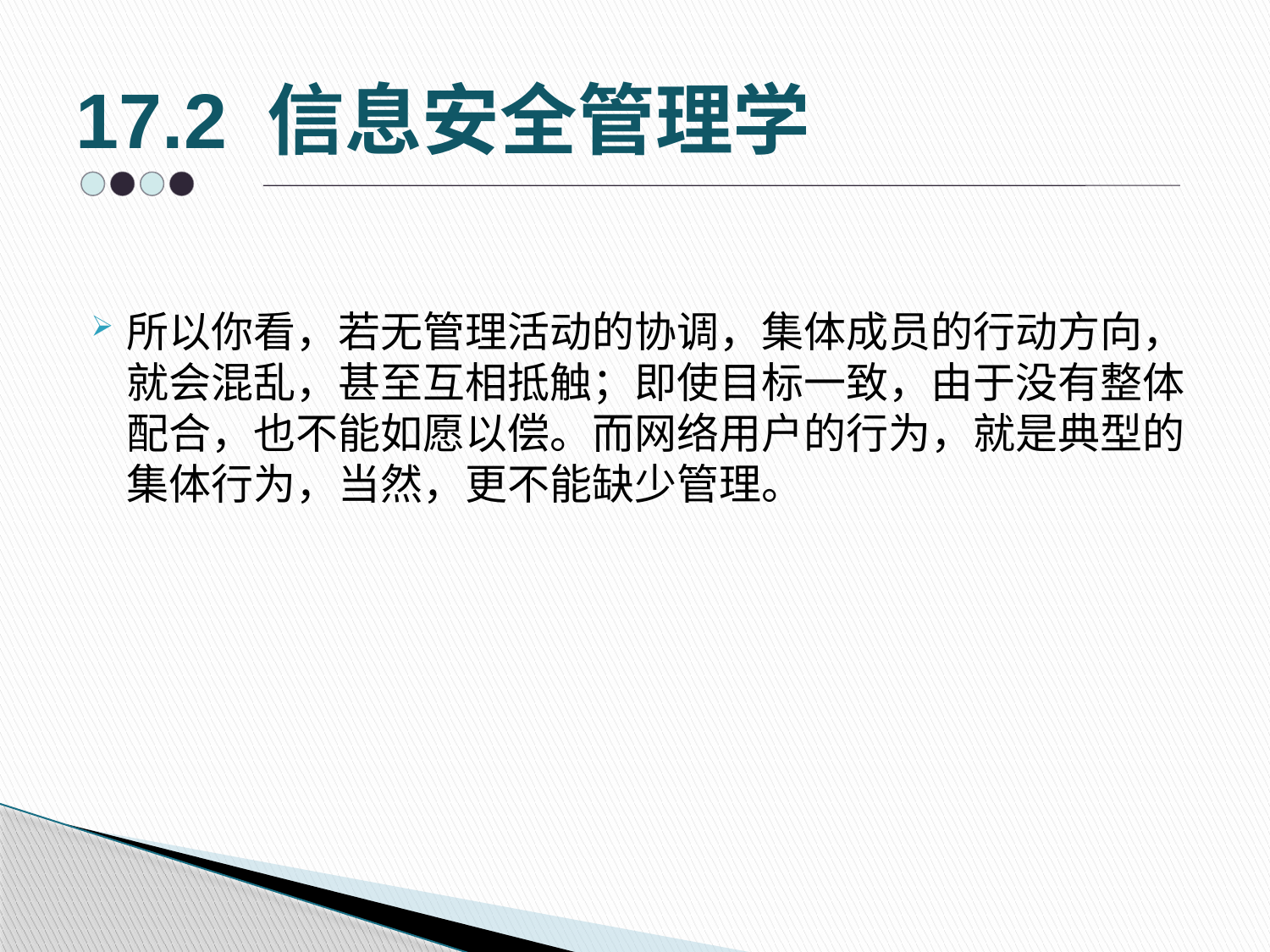

# 17.2 信息安全管理学

所以你看，若无管理活动的协调，集体成员的行动方向，就会混乱，甚至互相抵触；即使目标一致，由于没有整体配合，也不能如愿以偿。而网络用户的行为，就是典型的集体行为，当然，更不能缺少管理。